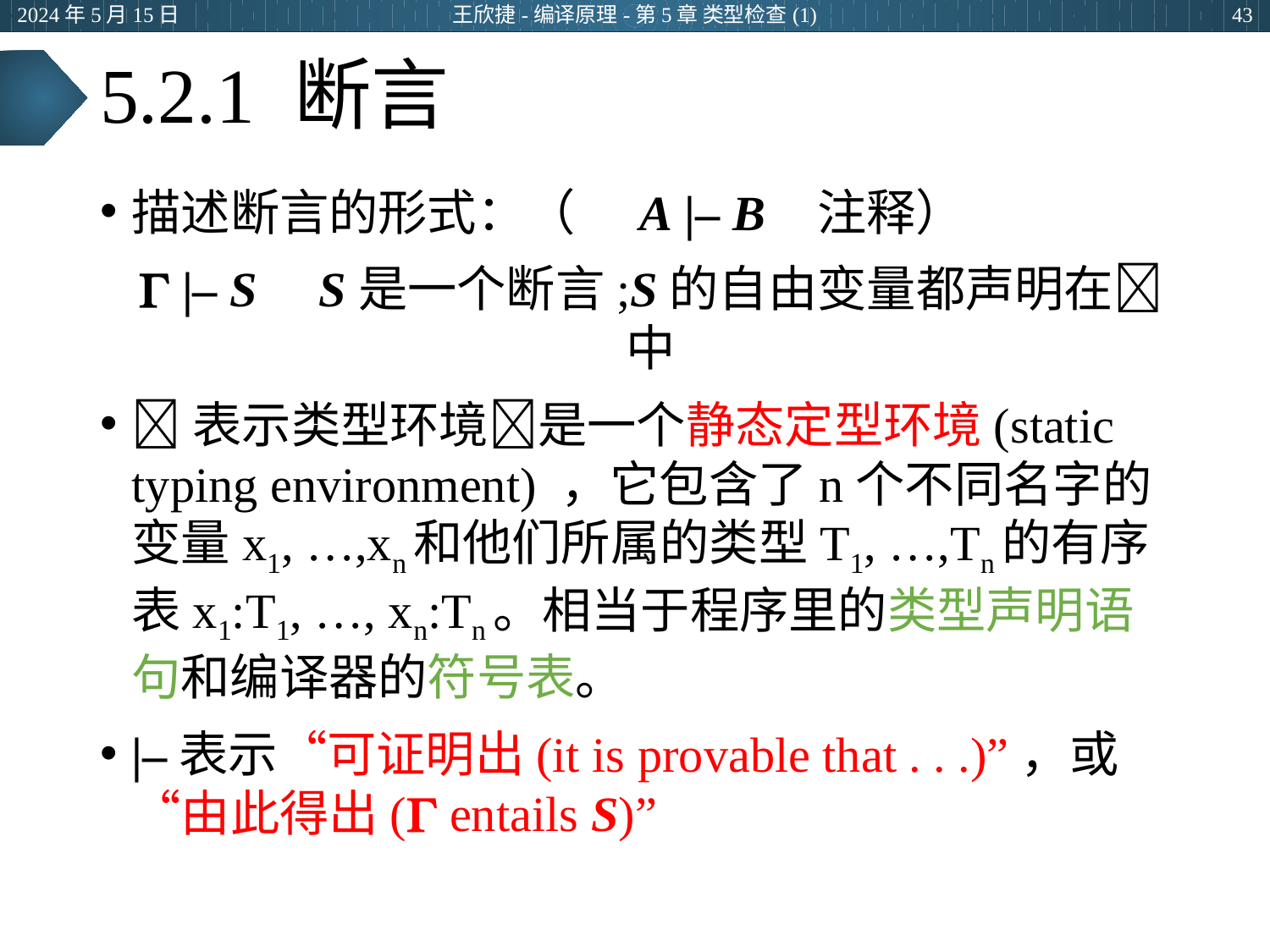

2024年5月15日
王欣捷-编译原理-第5章 类型检查(1)
43
# 5.2.1 断言
描述断言的形式：（	A |– B   注释）
	Γ |– S     S是一个断言;S的自由变量都声明在Γ中
Γ表示类型环境Γ是一个静态定型环境(static typing environment) ，它包含了n个不同名字的变量x1, …,xn和他们所属的类型T1, …,Tn的有序表x1:T1, …, xn:Tn。相当于程序里的类型声明语句和编译器的符号表。
|–表示“可证明出(it is provable that . . .)”，或“由此得出(Γ entails S)”